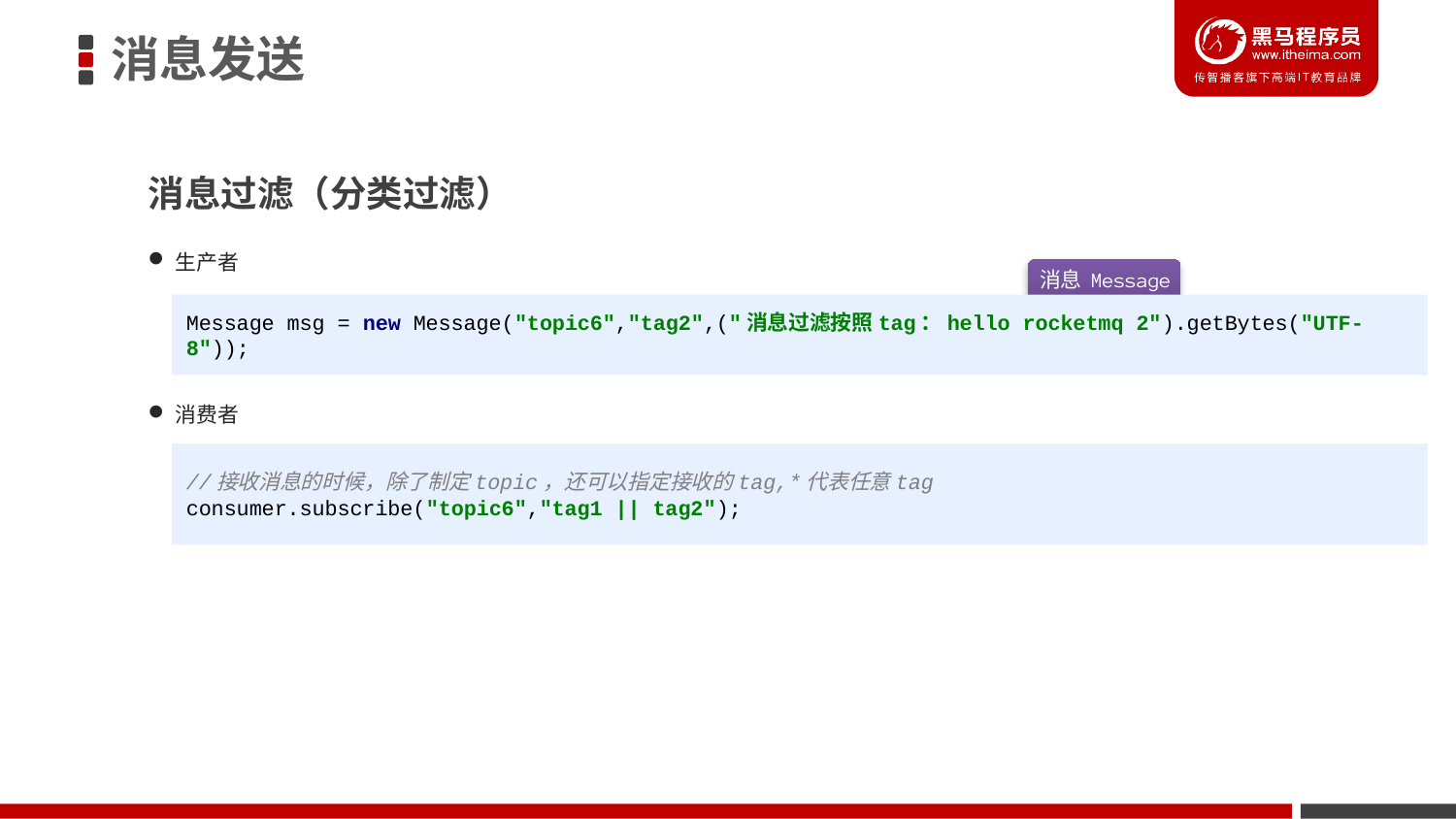

消息发送
消息过滤（分类过滤）
生产者

消费者
 消息 Message
  主题 Topic
   标题 Tag
Message msg = new Message("topic6","tag2",("消息过滤按照tag：hello rocketmq 2").getBytes("UTF-8"));
//接收消息的时候，除了制定topic，还可以指定接收的tag,*代表任意tag
consumer.subscribe("topic6","tag1 || tag2");